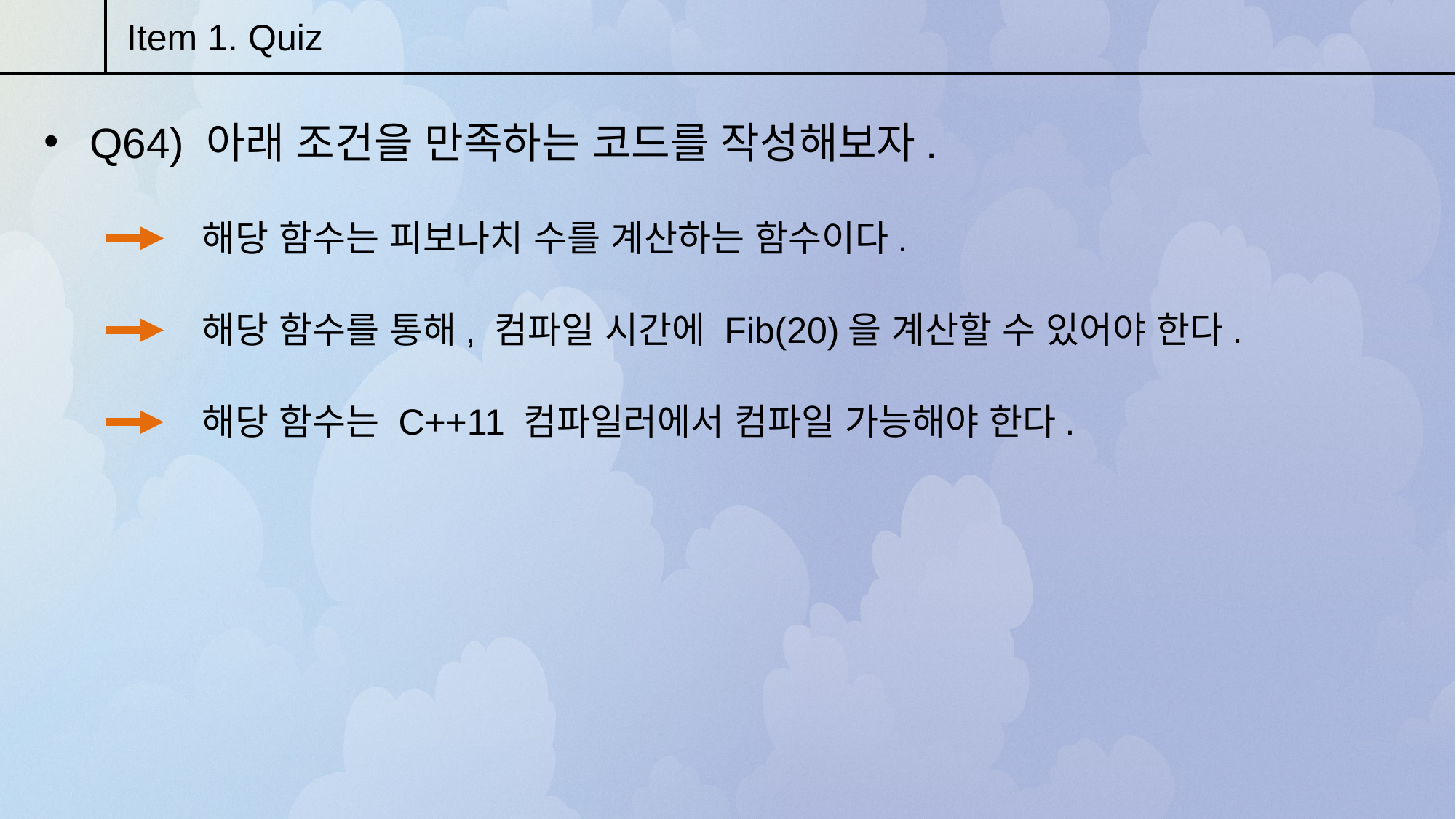

Item 1. Quiz
 Q64) 아래 조건을 만족하는 코드를 작성해보자.
해당 함수는 피보나치 수를 계산하는 함수이다.
해당 함수를 통해, 컴파일 시간에 Fib(20)을 계산할 수 있어야 한다.
해당 함수는 C++11 컴파일러에서 컴파일 가능해야 한다.